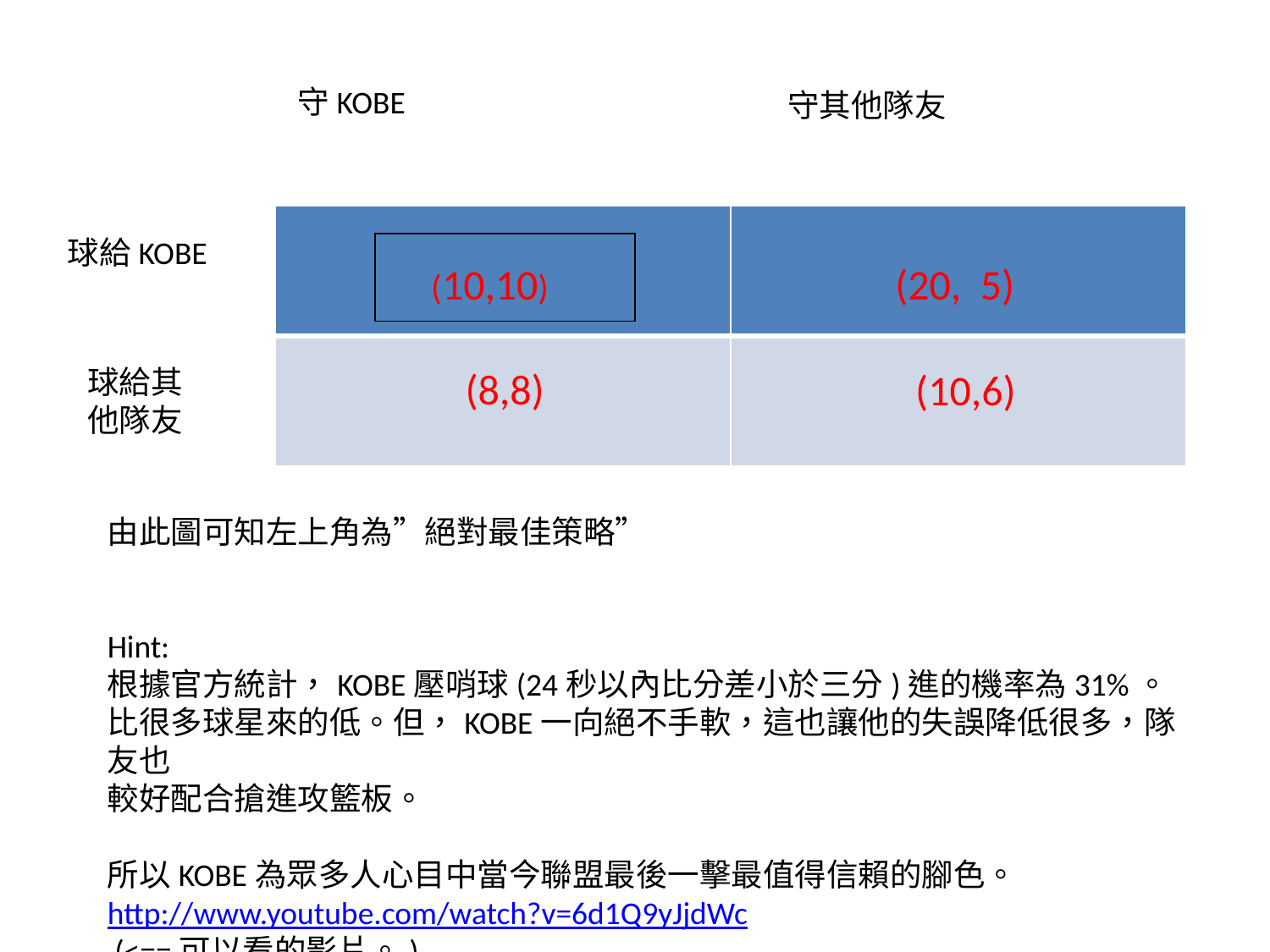

守KOBE
守其他隊友
|  |  |
| --- | --- |
|  | (10,6) |
球給KOBE
|  |
| --- |
(10,10)
(20,  5)
球給其他隊友
(8,8)
由此圖可知左上角為”絕對最佳策略”

Hint:
根據官方統計，KOBE壓哨球(24秒以內比分差小於三分)進的機率為31%。比很多球星來的低。但，KOBE一向絕不手軟，這也讓他的失誤降低很多，隊友也
較好配合搶進攻籃板。

所以KOBE為眾多人心目中當今聯盟最後一擊最值得信賴的腳色。
http://www.youtube.com/watch?v=6d1Q9yJjdWc
 (<==可以看的影片。)